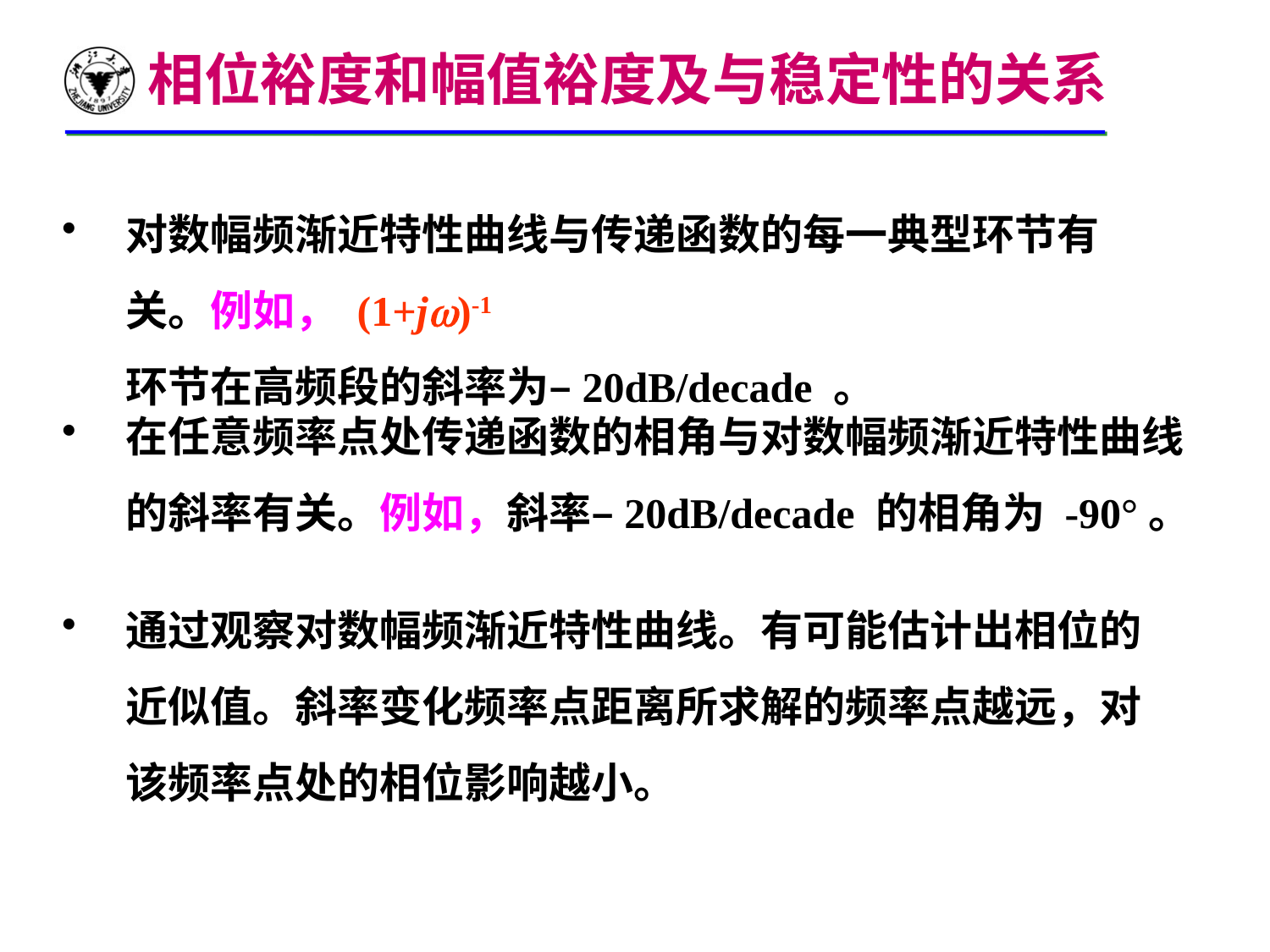

相位裕度和幅值裕度及与稳定性的关系
对数幅频渐近特性曲线与传递函数的每一典型环节有关。例如， (1+jω)-1 环节在高频段的斜率为–20dB/decade 。
在任意频率点处传递函数的相角与对数幅频渐近特性曲线的斜率有关。例如，斜率–20dB/decade 的相角为 -90°。
通过观察对数幅频渐近特性曲线。有可能估计出相位的近似值。斜率变化频率点距离所求解的频率点越远，对该频率点处的相位影响越小。